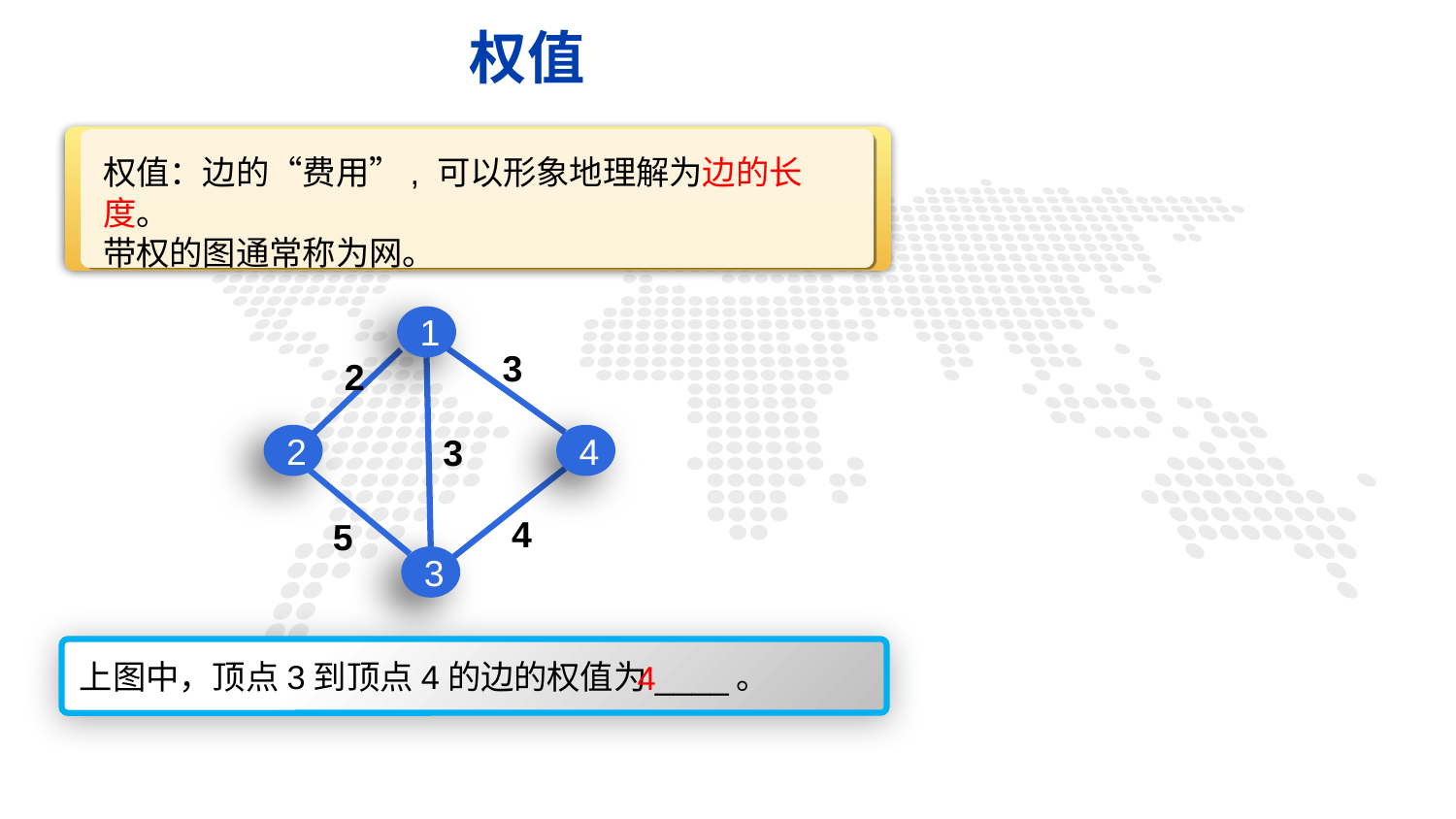

权值
#
【

权值：边的“费用”, 可以形象地理解为边的长度。
带权的图通常称为网。
1
2
4
3
3
2
3
4
5

上图中，顶点3到顶点4的边的权值为____。
4